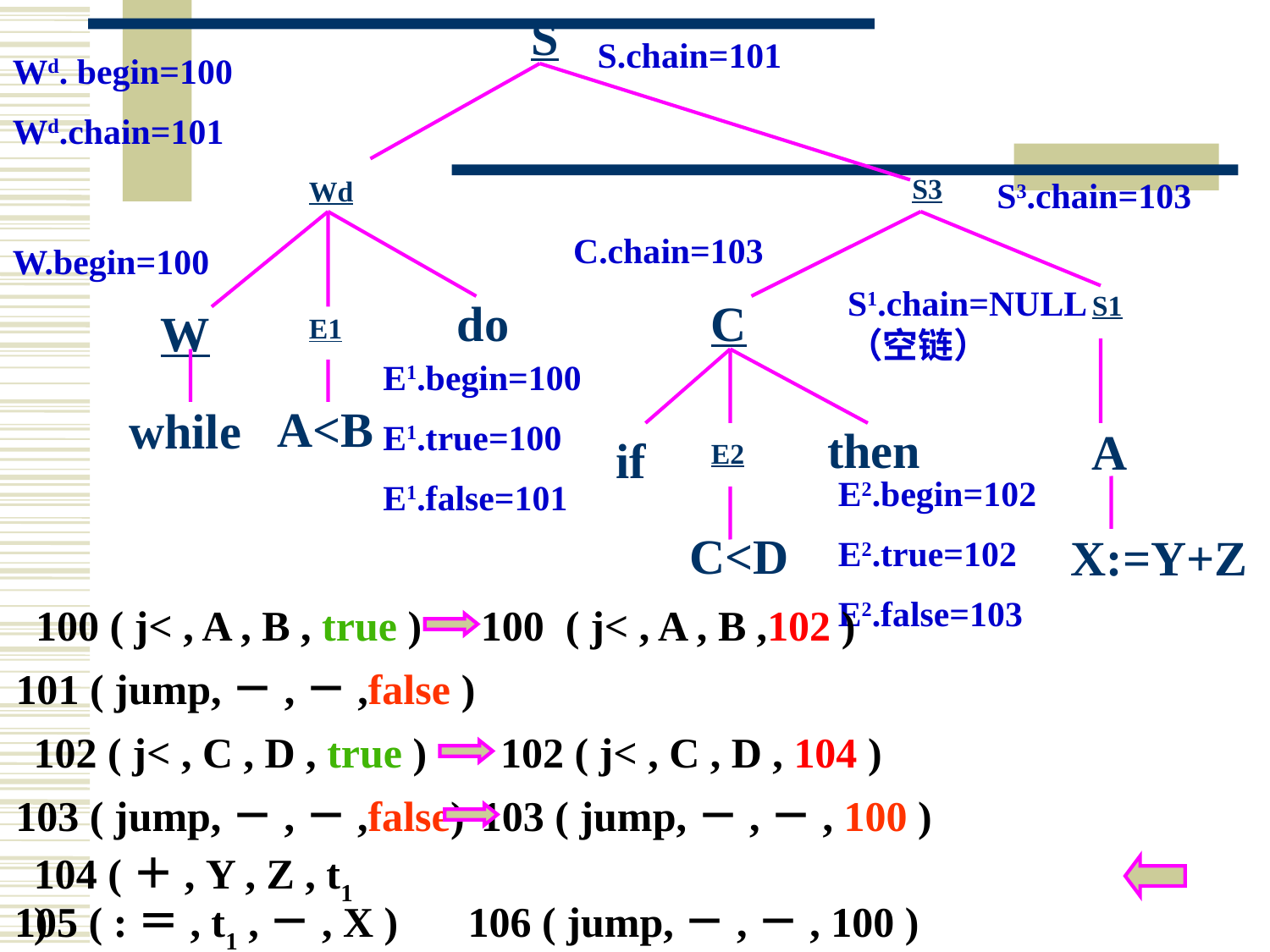

S

S3
Wd

S1
do
C
W
E1

A<B
while
then
A
if
E2

C<D
X:=Y+Z
S.chain=101
Wd. begin=100
Wd.chain=101
S3.chain=103
C.chain=103
W.begin=100
S1.chain=NULL（空链）

E1.begin=100
E1.true=100
E1.false=101
E2.begin=102
E2.true=102
E2.false=103
100 ( j< , A , B , true )
101 ( jump,－,－,false )
100  ( j< , A , B ,102 )

102 ( j< , C , D , true )
103 ( jump,－,－,false)
102 ( j< , C , D , 104 )

103 ( jump,－,－, 100 )

104 (＋, Y , Z , t1 )
105 ( :＝, t1 ,－, X )

106 ( jump,－,－, 100 )